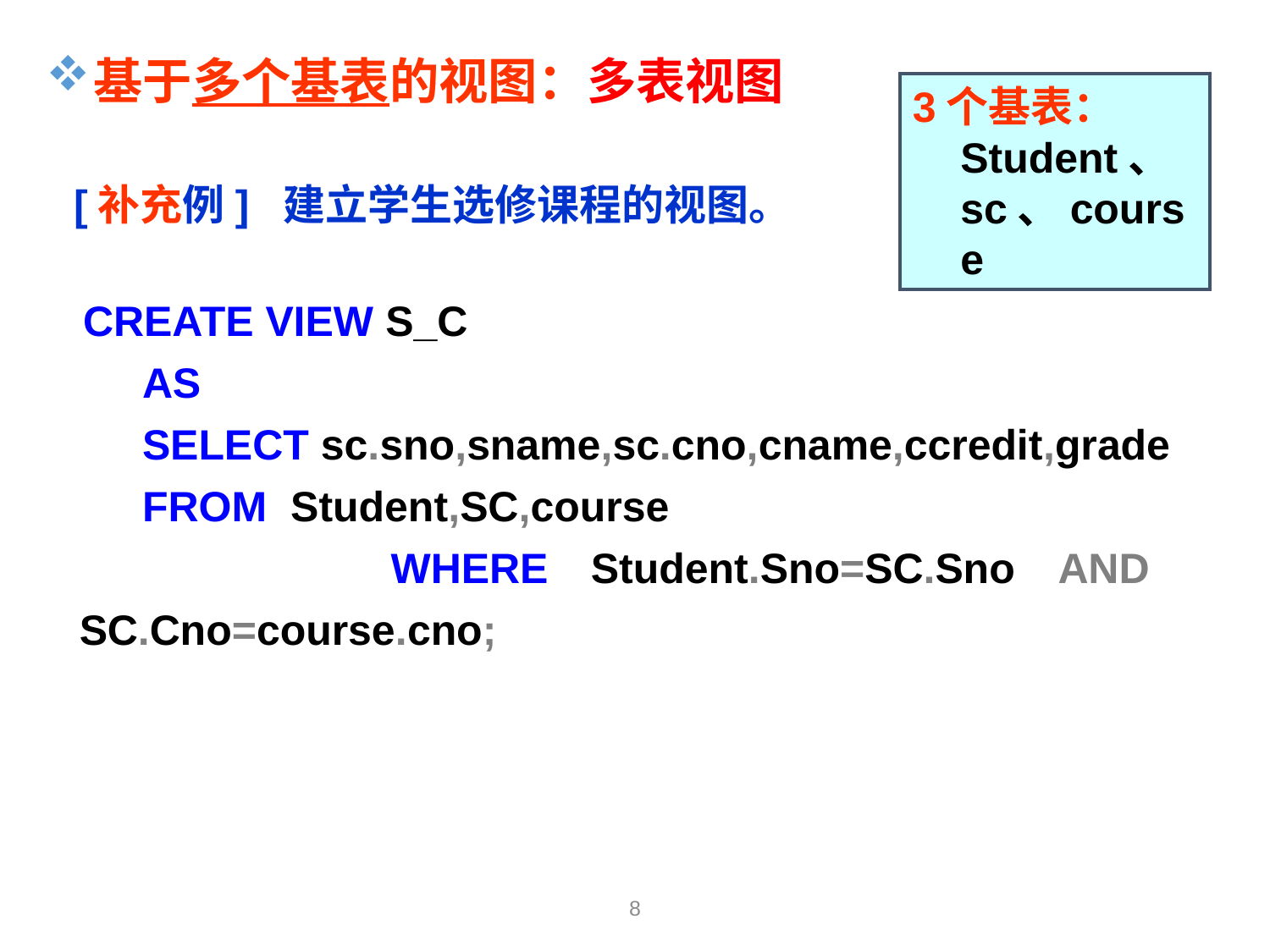

基于多个基表的视图：多表视图

3个基表：Student、sc、course
[补充例]  建立学生选修课程的视图。
   CREATE VIEW S_C
        AS
        SELECT sc.sno,sname,sc.cno,cname,ccredit,grade
        FROM  Student,SC,course
        WHERE Student.Sno=SC.Sno AND  SC.Cno=course.cno;
8